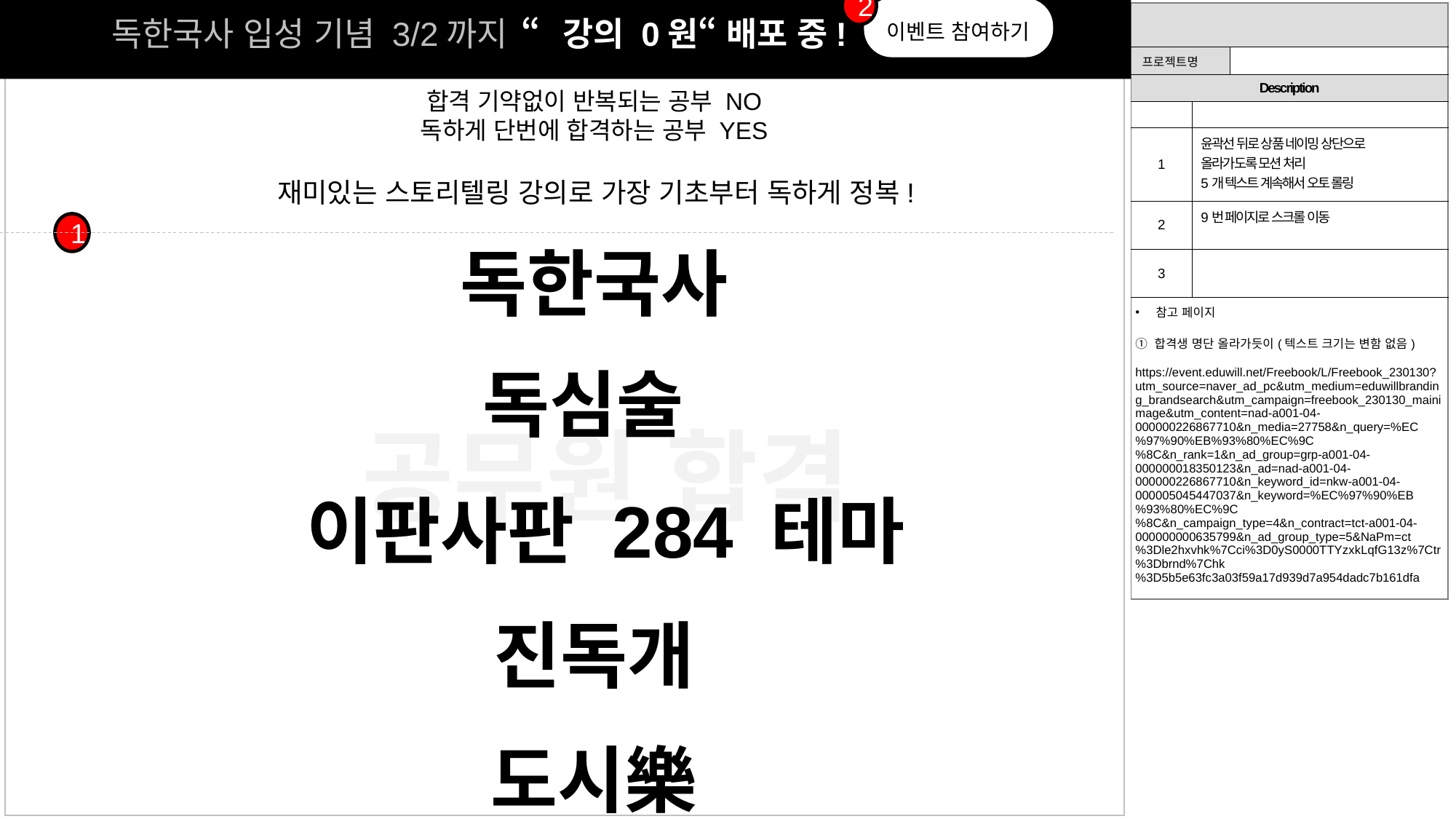

기.간.한.정

2

|  |  |  |
| --- | --- | --- |
| 프로젝트명 |  |  |
| Description |  |  |
|  |  |  |
| 1 | 윤곽선 뒤로 상품 네이밍 상단으로 올라가도록 모션 처리 5개 텍스트 계속해서 오토 롤링 |  |
| 2 | 9번 페이지로 스크롤 이동 |  |
| 3 |  |  |
| 참고 페이지 ① 합격생 명단 올라가듯이(텍스트 크기는 변함 없음) https://event.eduwill.net/Freebook/L/Freebook\_230130?utm\_source=naver\_ad\_pc&utm\_medium=eduwillbranding\_brandsearch&utm\_campaign=freebook\_230130\_mainimage&utm\_content=nad-a001-04-000000226867710&n\_media=27758&n\_query=%EC%97%90%EB%93%80%EC%9C%8C&n\_rank=1&n\_ad\_group=grp-a001-04-000000018350123&n\_ad=nad-a001-04-000000226867710&n\_keyword\_id=nkw-a001-04-000005045447037&n\_keyword=%EC%97%90%EB%93%80%EC%9C%8C&n\_campaign\_type=4&n\_contract=tct-a001-04-000000000635799&n\_ad\_group\_type=5&NaPm=ct%3Dle2hxvhk%7Cci%3D0yS0000TTYzxkLqfG13z%7Ctr%3Dbrnd%7Chk%3D5b5e63fc3a03f59a17d939d7a954dadc7b161dfa |  |  |
“강의 0원“ 배포 중!
독한국사 입성 기념 3/2까지
이벤트 참여하기
합격 기약없이 반복되는 공부 NO
독하게 단번에 합격하는 공부 YES
재미있는 스토리텔링 강의로 가장 기초부터 독하게 정복!
1
독한국사
독심술
공무원 합격
이판사판 284 테마
진독개
도시樂